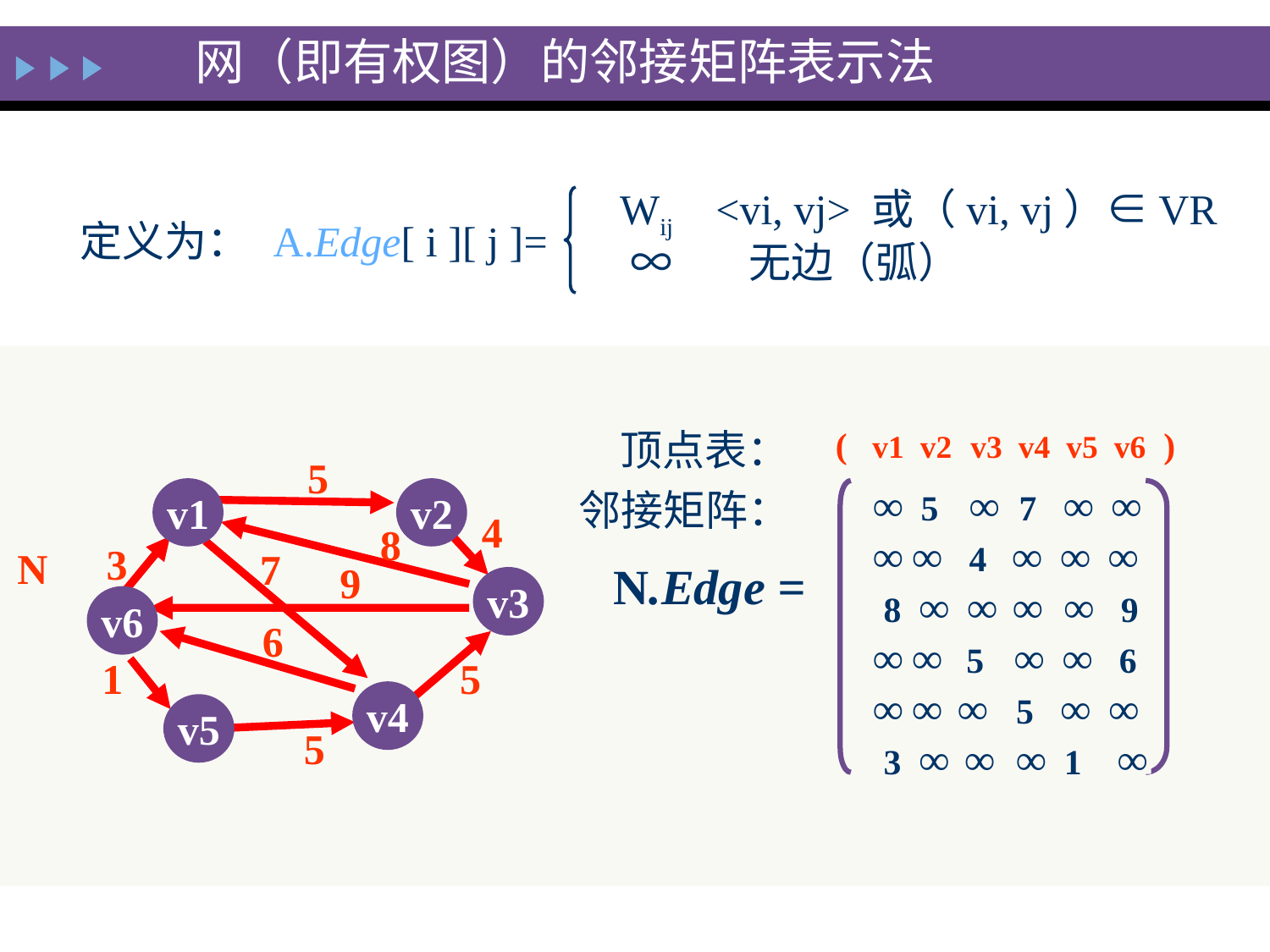

网（即有权图）的邻接矩阵表示法
Wij    <vi, vj> 或（vi, vj）∈VR

A.Edge[ i ][ j ]=
∞       无边（弧）
定义为：

顶点表：
(   v1  v2    v3  v4  v5  v6  )
5
邻接矩阵：

v1
v2
∞  5      ∞  7   ∞  ∞
∞ ∞   4     ∞  ∞  ∞
 8  ∞  ∞   ∞  ∞   9
∞ ∞    5   ∞  ∞   6
∞ ∞   ∞   5   ∞  ∞
 3  ∞   ∞  ∞  1    ∞
         5        7
            4
    8                   9
            5           6
                5
   3                1
∞ ∞ ∞ ∞ ∞  ∞
∞ ∞ ∞ ∞ ∞  ∞
∞ ∞ ∞ ∞ ∞  ∞
∞ ∞ ∞ ∞ ∞  ∞
∞ ∞ ∞ ∞ ∞  ∞
∞ ∞ ∞ ∞ ∞  ∞
4

8

3
N

7

N.Edge =
9
v3
v6

6

1
5

v4
v5
5